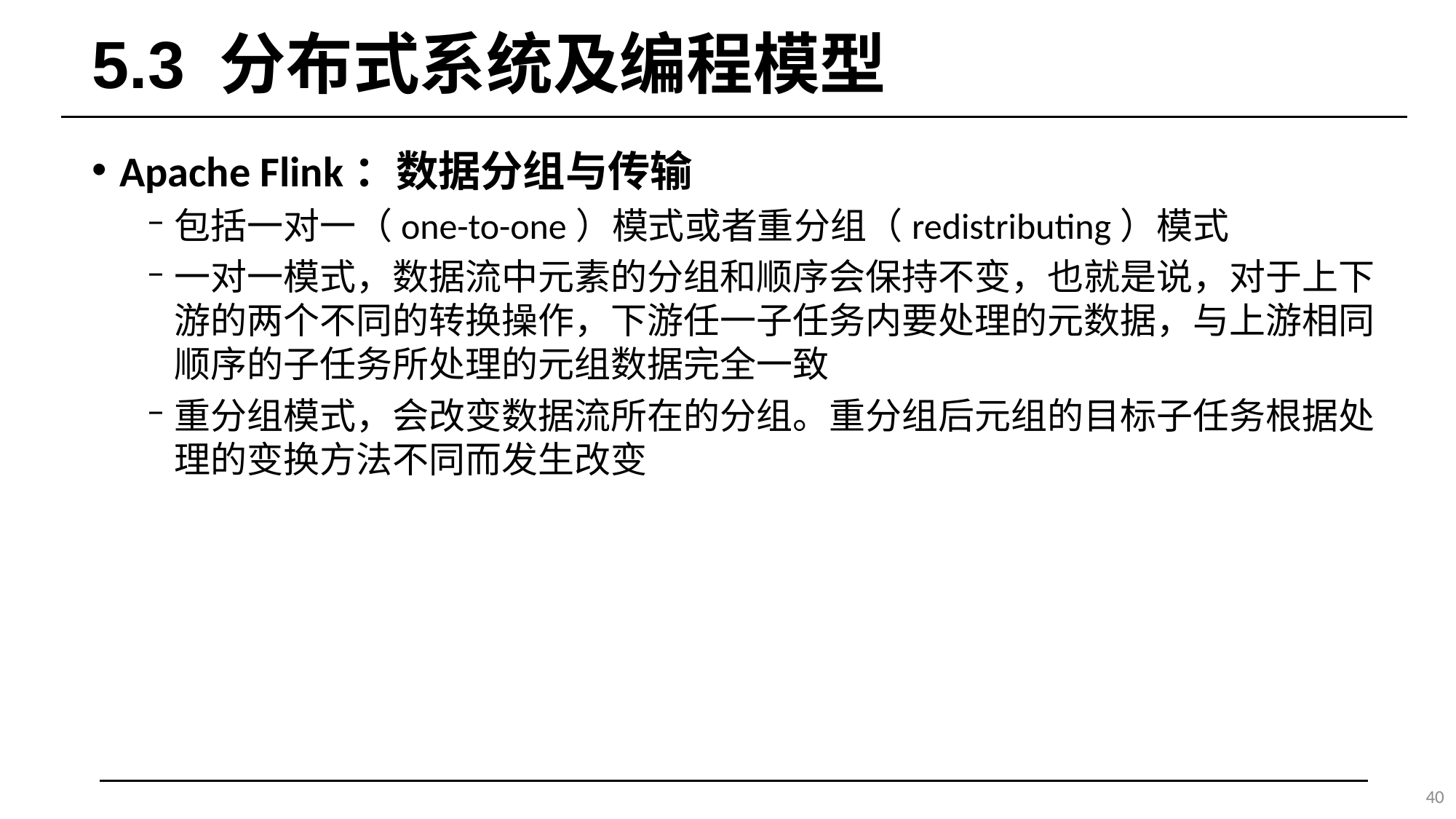

# 5.3 分布式系统及编程模型
Apache Flink：数据分组与传输
包括一对一（one-to-one）模式或者重分组（redistributing）模式
一对一模式，数据流中元素的分组和顺序会保持不变，也就是说，对于上下游的两个不同的转换操作，下游任一子任务内要处理的元数据，与上游相同顺序的子任务所处理的元组数据完全一致
重分组模式，会改变数据流所在的分组。重分组后元组的目标子任务根据处理的变换方法不同而发生改变

40